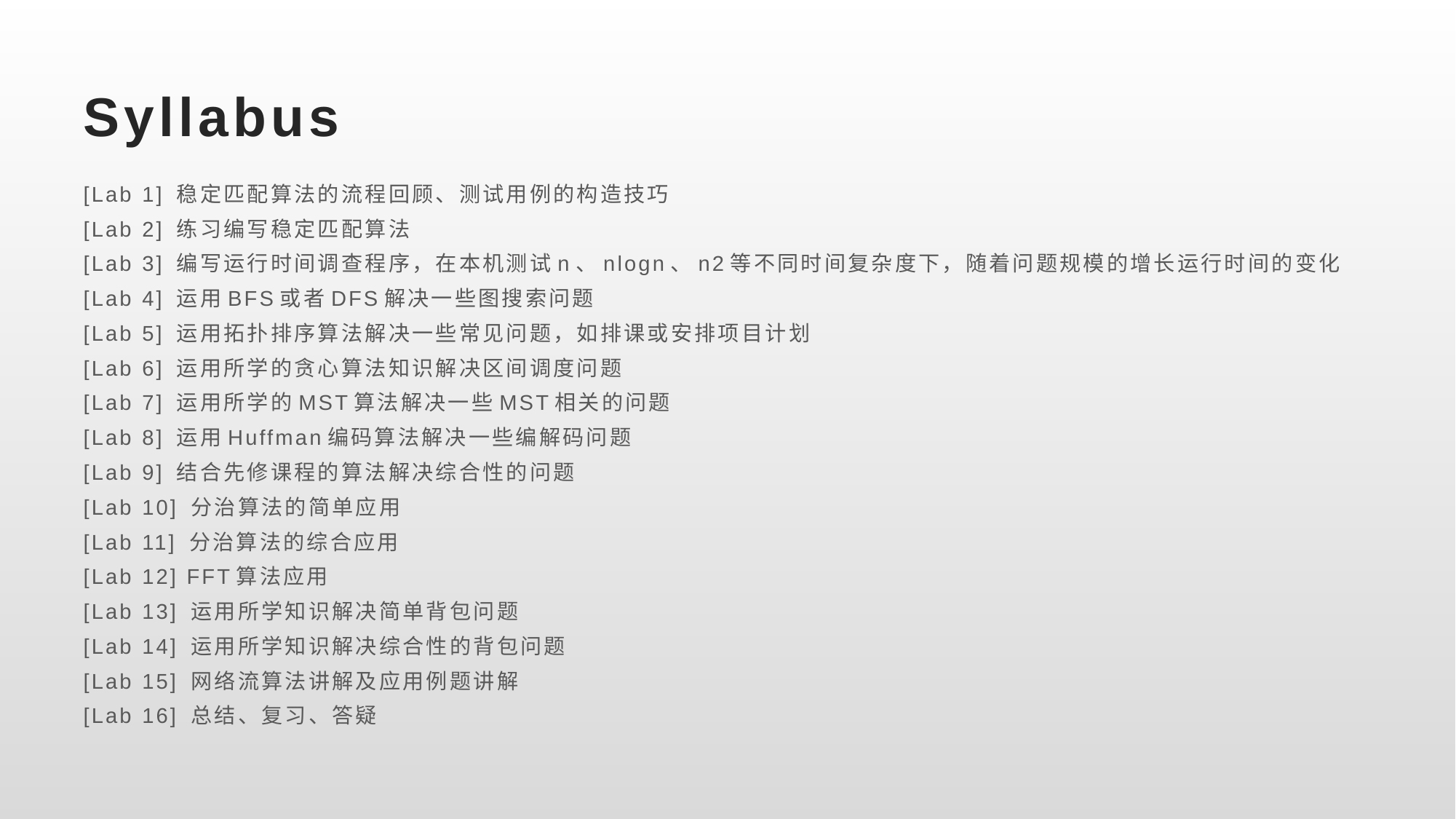

# Syllabus
[Lab 1] 稳定匹配算法的流程回顾、测试用例的构造技巧
[Lab 2] 练习编写稳定匹配算法
[Lab 3] 编写运行时间调查程序，在本机测试n、nlogn、n2等不同时间复杂度下，随着问题规模的增长运行时间的变化
[Lab 4] 运用BFS或者DFS解决一些图搜索问题
[Lab 5] 运用拓扑排序算法解决一些常见问题，如排课或安排项目计划
[Lab 6] 运用所学的贪心算法知识解决区间调度问题
[Lab 7] 运用所学的MST算法解决一些MST相关的问题
[Lab 8] 运用Huffman编码算法解决一些编解码问题
[Lab 9] 结合先修课程的算法解决综合性的问题
[Lab 10] 分治算法的简单应用
[Lab 11] 分治算法的综合应用
[Lab 12] FFT算法应用
[Lab 13] 运用所学知识解决简单背包问题
[Lab 14] 运用所学知识解决综合性的背包问题
[Lab 15] 网络流算法讲解及应用例题讲解
[Lab 16] 总结、复习、答疑